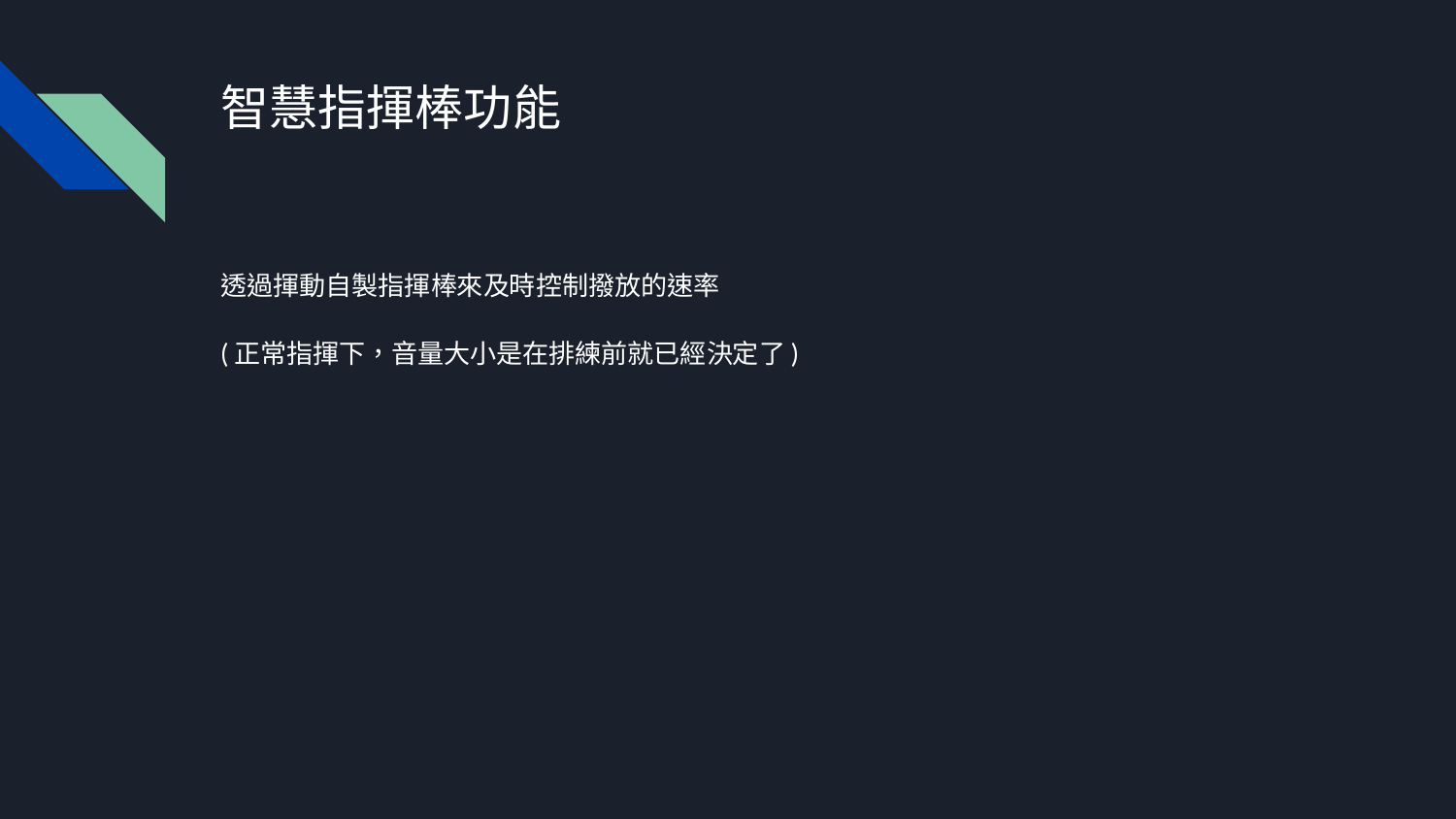

# 智慧指揮棒功能
透過揮動自製指揮棒來及時控制撥放的速率
(正常指揮下，音量大小是在排練前就已經決定了)